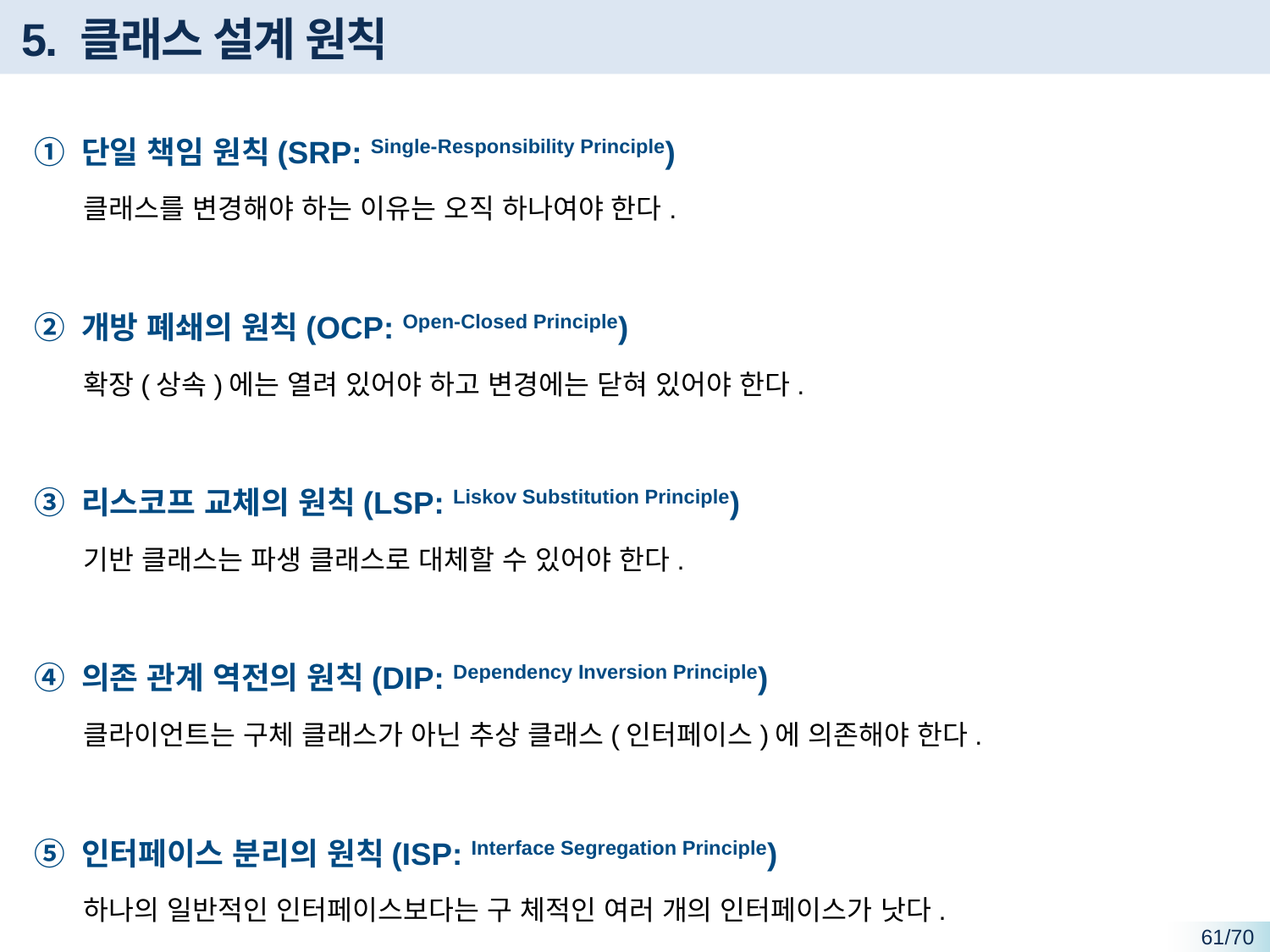

# 5. 클래스 설계 원칙
① 단일 책임 원칙(SRP: Single-Responsibility Principle)
클래스를 변경해야 하는 이유는 오직 하나여야 한다.

② 개방 폐쇄의 원칙(OCP: Open-Closed Principle)
확장(상속)에는 열려 있어야 하고 변경에는 닫혀 있어야 한다.

③ 리스코프 교체의 원칙(LSP: Liskov Substitution Principle)
기반 클래스는 파생 클래스로 대체할 수 있어야 한다.

④ 의존 관계 역전의 원칙(DIP: Dependency Inversion Principle)
클라이언트는 구체 클래스가 아닌 추상 클래스(인터페이스)에 의존해야 한다.

⑤ 인터페이스 분리의 원칙(ISP: Interface Segregation Principle)
하나의 일반적인 인터페이스보다는 구 체적인 여러 개의 인터페이스가 낫다.